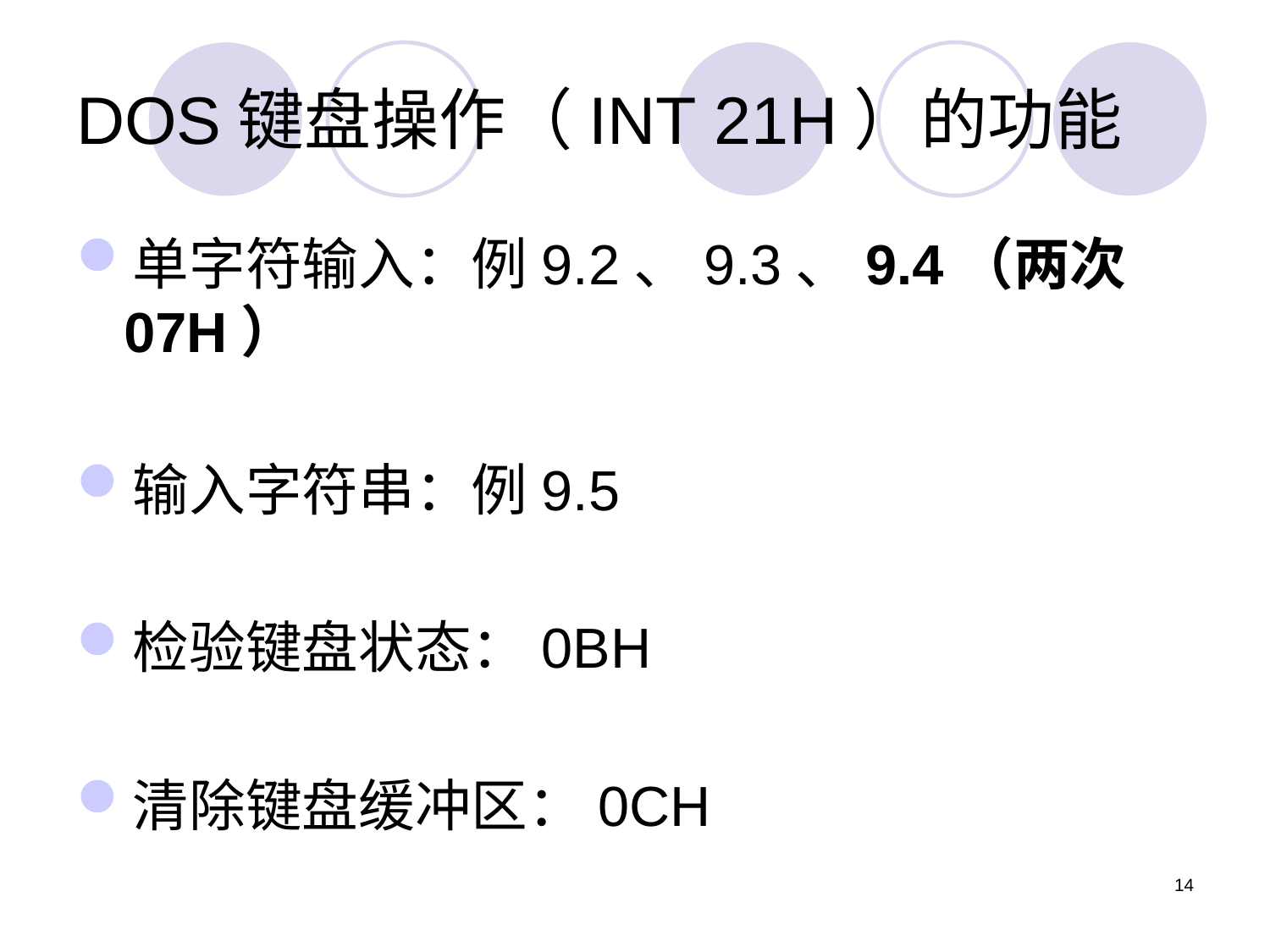

# DOS键盘操作（INT 21H）的功能
单字符输入：例9.2、9.3、9.4（两次07H）

输入字符串：例9.5

检验键盘状态：0BH

清除键盘缓冲区：0CH
14